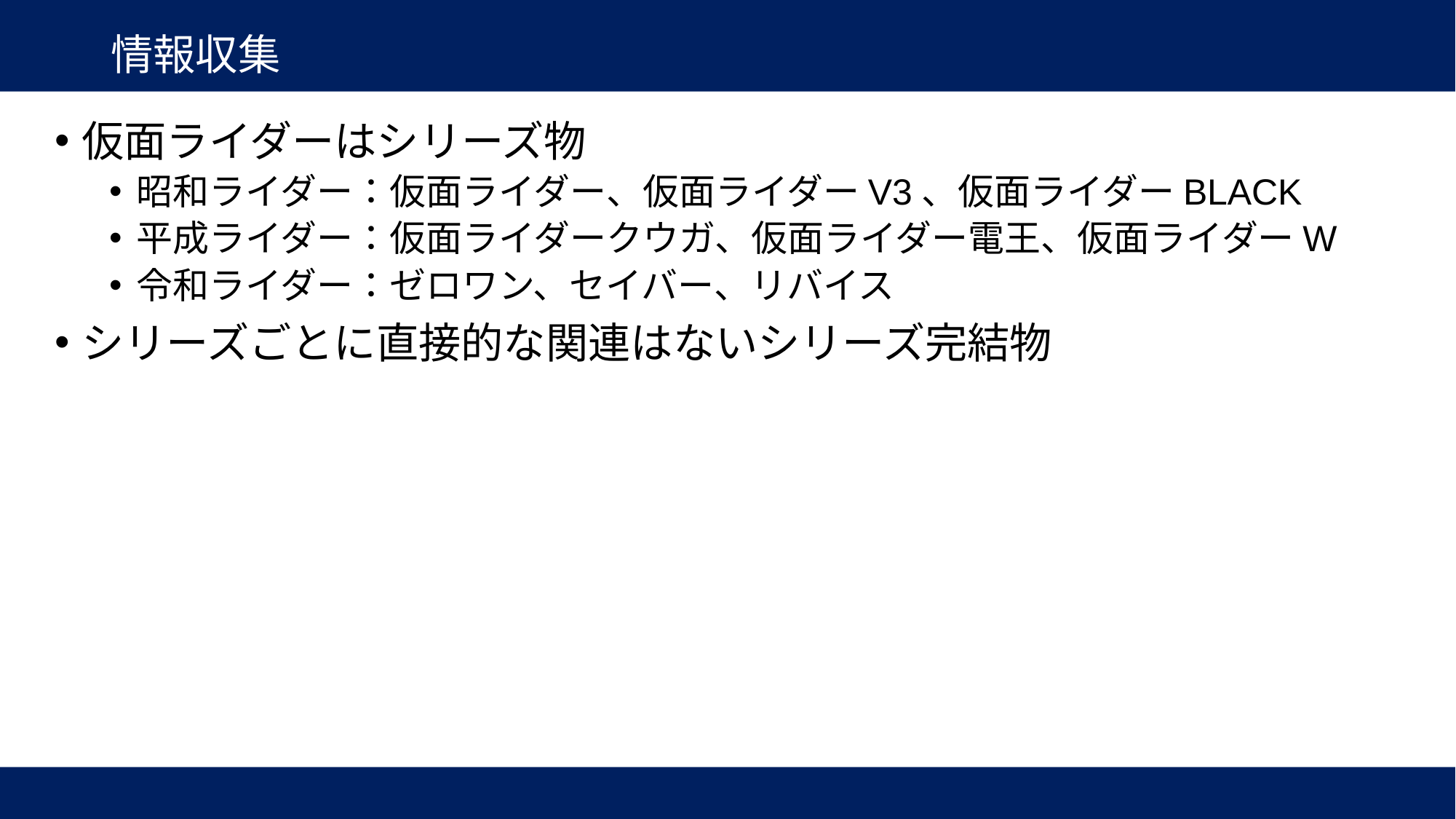

# 情報収集
仮面ライダーはシリーズ物
昭和ライダー：仮面ライダー、仮面ライダーV3、仮面ライダーBLACK
平成ライダー：仮面ライダークウガ、仮面ライダー電王、仮面ライダーW
令和ライダー：ゼロワン、セイバー、リバイス
シリーズごとに直接的な関連はないシリーズ完結物